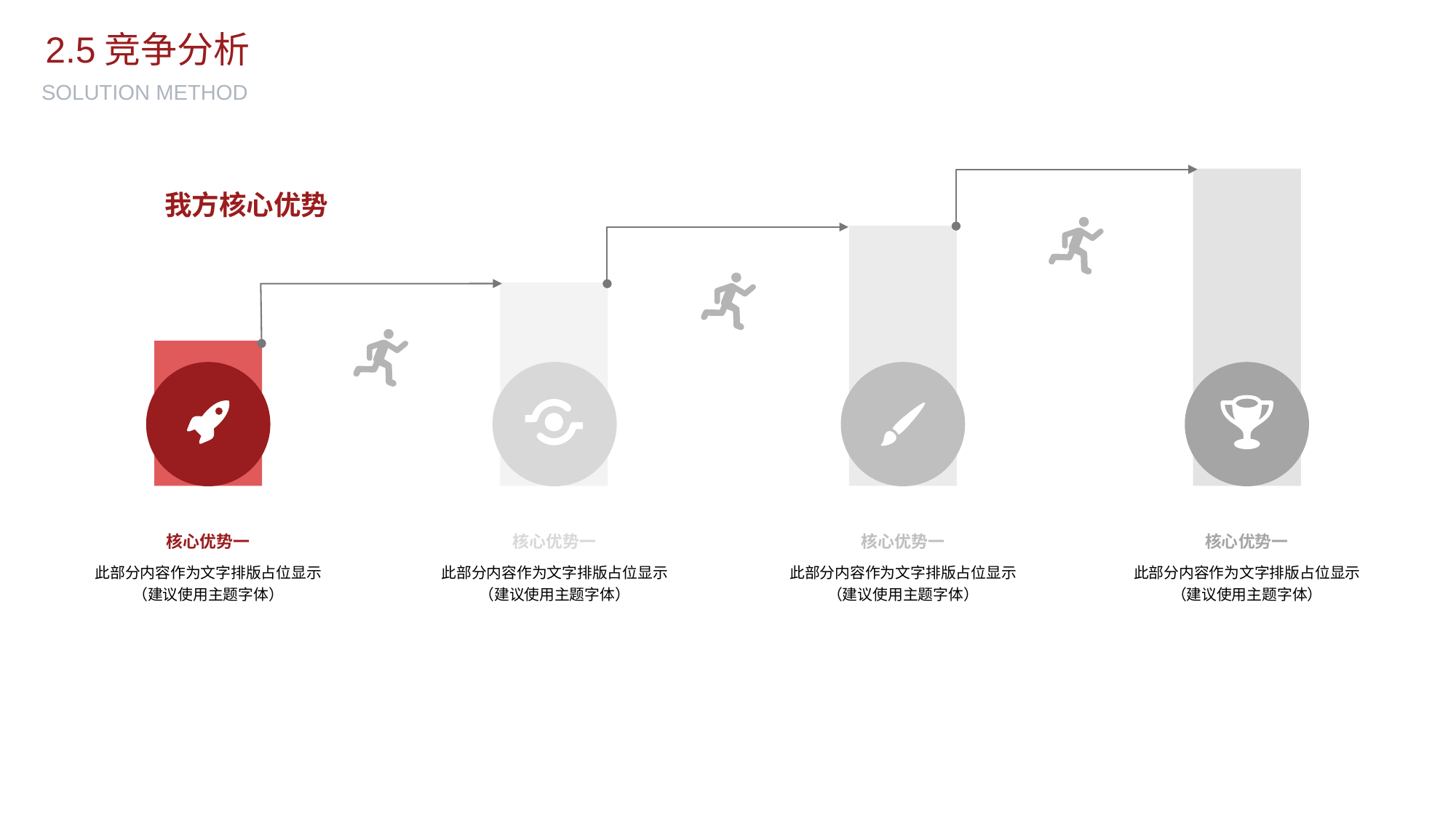

2.5竞争分析

SOLUTION METHOD

我方核心优势

核心优势一
核心优势一
核心优势一
核心优势一
此部分内容作为文字排版占位显示
（建议使用主题字体）
此部分内容作为文字排版占位显示
（建议使用主题字体）
此部分内容作为文字排版占位显示
（建议使用主题字体）
此部分内容作为文字排版占位显示
（建议使用主题字体）